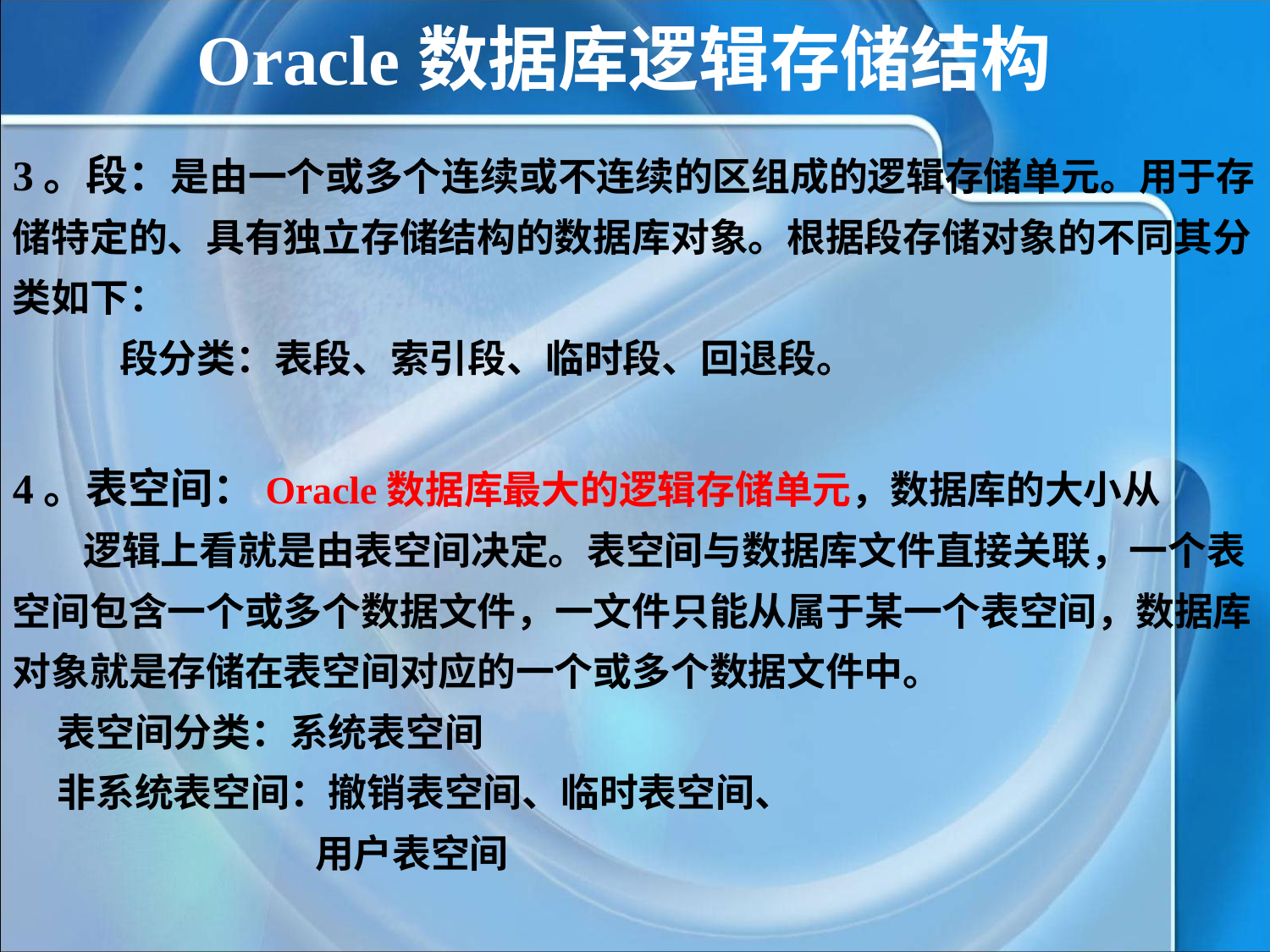

Oracle数据库逻辑存储结构
3。段：是由一个或多个连续或不连续的区组成的逻辑存储单元。用于存储特定的、具有独立存储结构的数据库对象。根据段存储对象的不同其分类如下：
           段分类：表段、索引段、临时段、回退段。

4。表空间：Oracle数据库最大的逻辑存储单元，数据库的大小从                   逻辑上看就是由表空间决定。表空间与数据库文件直接关联，一个表空间包含一个或多个数据文件，一文件只能从属于某一个表空间，数据库对象就是存储在表空间对应的一个或多个数据文件中。
    表空间分类：系统表空间
    非系统表空间：撤销表空间、临时表空间、
                                 用户表空间